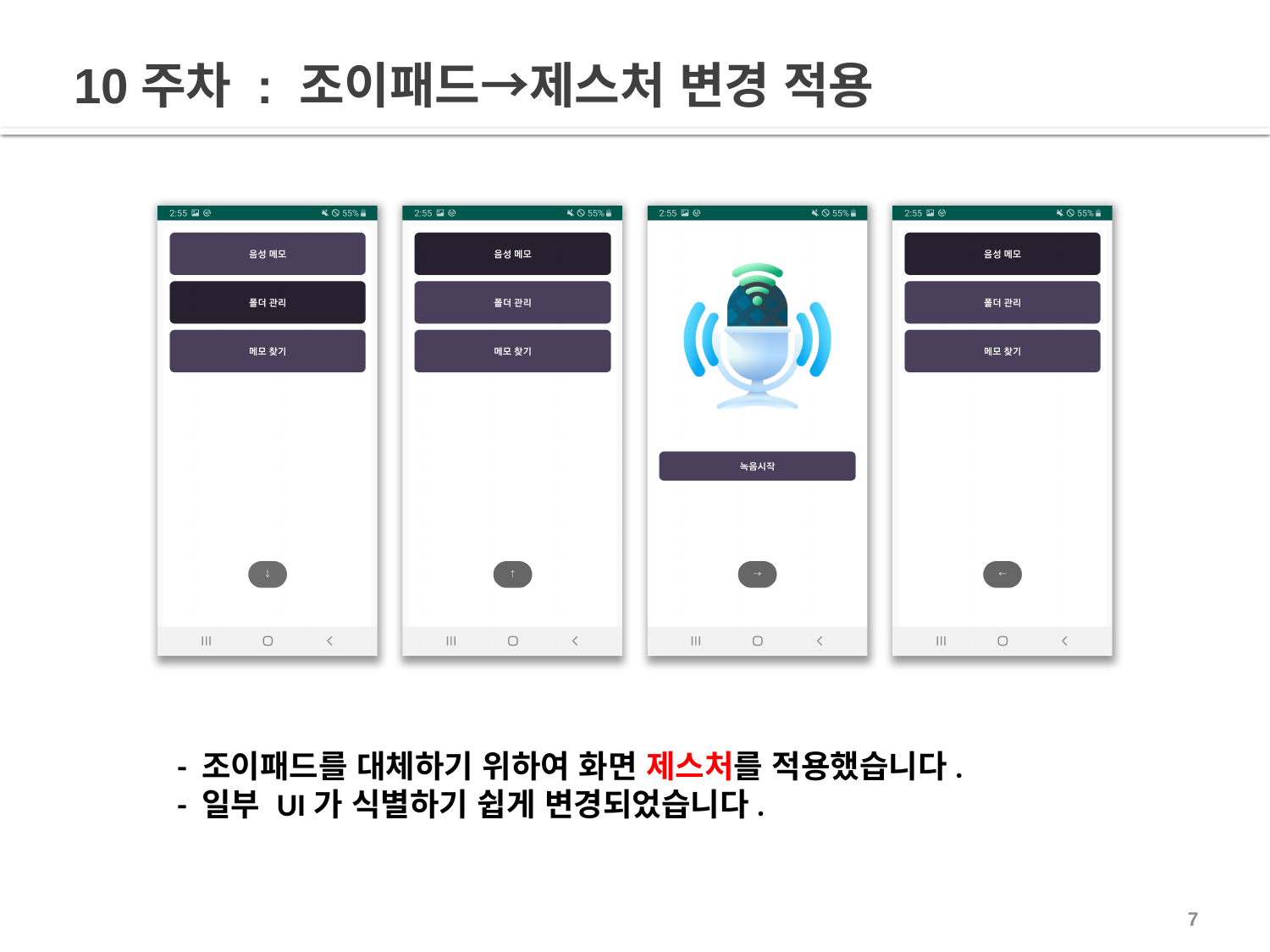

# 10주차 : 조이패드→제스처 변경 적용

 - 조이패드를 대체하기 위하여 화면 제스처를 적용했습니다.
 - 일부 UI가 식별하기 쉽게 변경되었습니다.
7